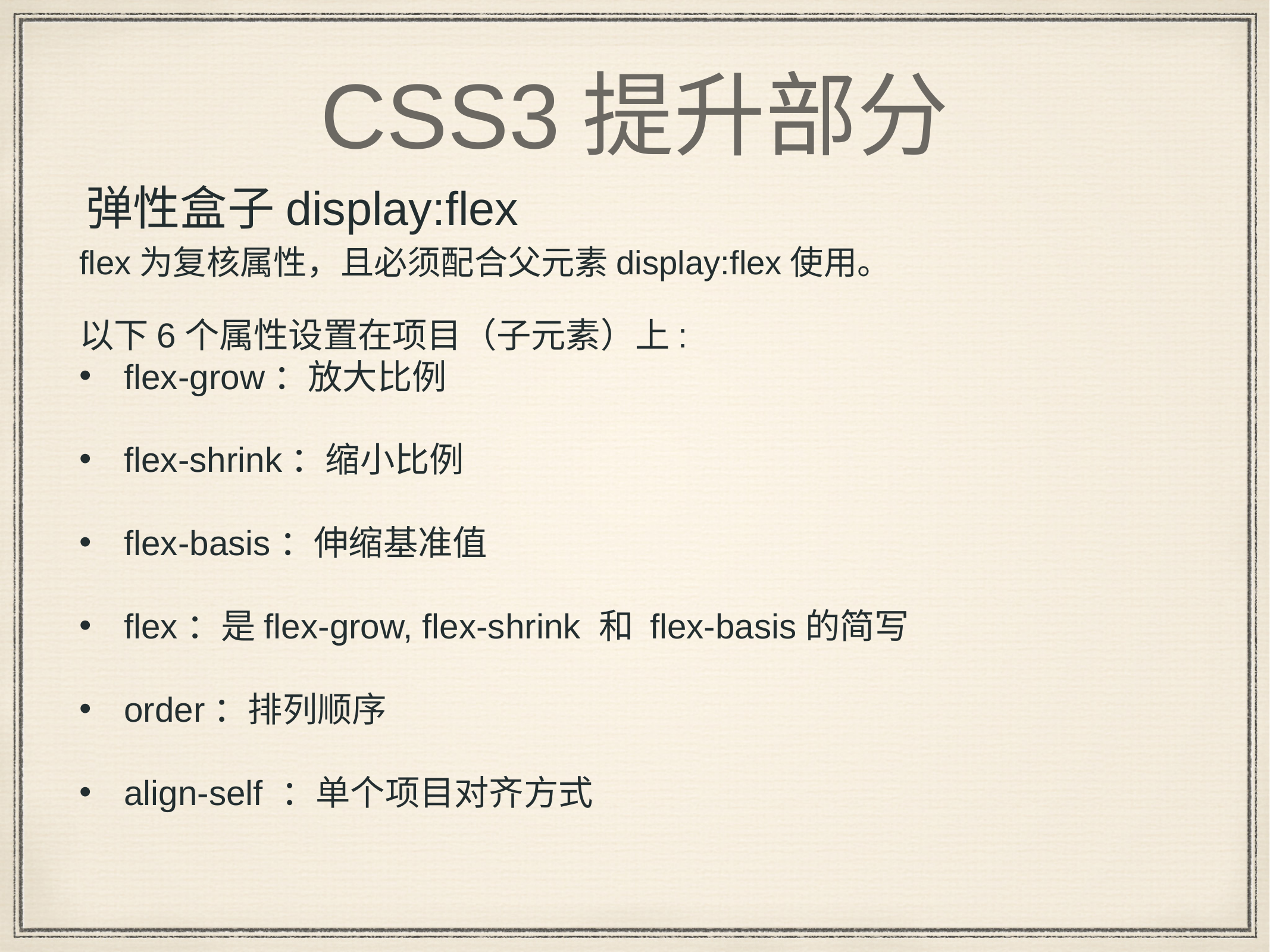

# CSS3提升部分
弹性盒子display:flex
flex为复核属性，且必须配合父元素display:flex使用。

以下6个属性设置在项目（子元素）上:
flex-grow：放大比例

flex-shrink：缩小比例

flex-basis：伸缩基准值

flex：是flex-grow, flex-shrink 和 flex-basis的简写

order：排列顺序

align-self ：单个项目对齐方式